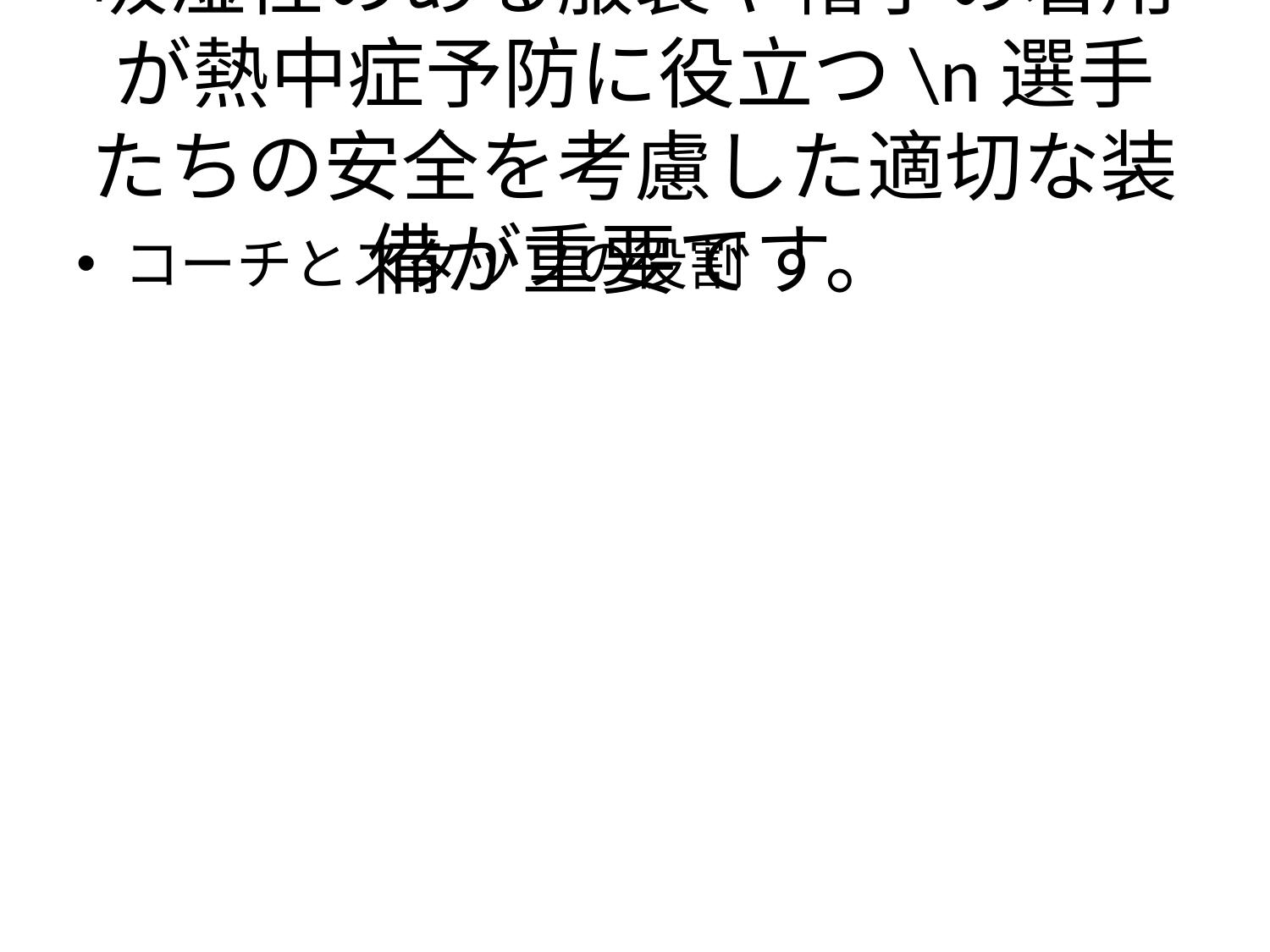

# 吸湿性のある服装や帽子の着用が熱中症予防に役立つ\n選手たちの安全を考慮した適切な装備が重要です。
コーチとスタッフの役割